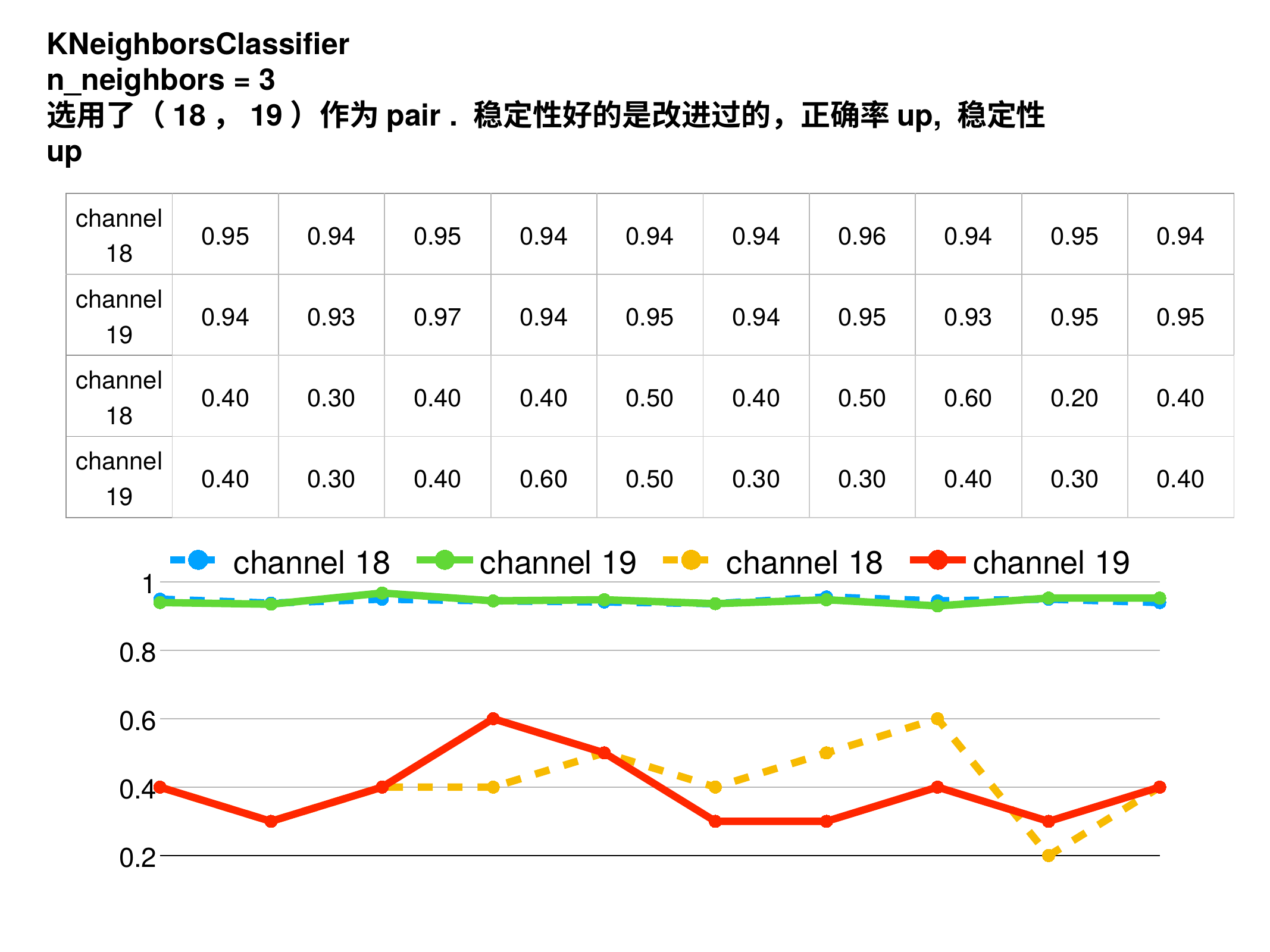

KNeighborsClassifier
n_neighbors = 3
选用了（18，19）作为pair . 稳定性好的是改进过的，正确率up, 稳定性up
| channel 18 | 0.95 | 0.94 | 0.95 | 0.94 | 0.94 | 0.94 | 0.96 | 0.94 | 0.95 | 0.94 |
| --- | --- | --- | --- | --- | --- | --- | --- | --- | --- | --- |
| channel 19 | 0.94 | 0.93 | 0.97 | 0.94 | 0.95 | 0.94 | 0.95 | 0.93 | 0.95 | 0.95 |
| channel 18 | 0.40 | 0.30 | 0.40 | 0.40 | 0.50 | 0.40 | 0.50 | 0.60 | 0.20 | 0.40 |
| channel 19 | 0.40 | 0.30 | 0.40 | 0.60 | 0.50 | 0.30 | 0.30 | 0.40 | 0.30 | 0.40 |

### Chart

| Category | channel 18 | channel 19 | channel 18 | channel 19 |
|---|---|---|---|---|
| None | 0.94918 | 0.939344 | 0.4 | 0.4 |
|   | 0.937705 | 0.934426 | 0.3 | 0.3 |
|   | 0.94918 | 0.967213 | 0.4 | 0.4 |
| None | 0.944262 | 0.944262 | 0.4 | 0.6 |
| None | 0.940984 | 0.947541 | 0.5 | 0.5 |
| None | 0.936066 | 0.936066 | 0.4 | 0.3 |
|   | 0.955738 | 0.947541 | 0.5 | 0.3 |
| None | 0.944262 | 0.929508 | 0.6 | 0.4 |
| None | 0.94918 | 0.952459 | 0.2 | 0.3 |
| None | 0.939344 | 0.952459 | 0.4 | 0.4 |